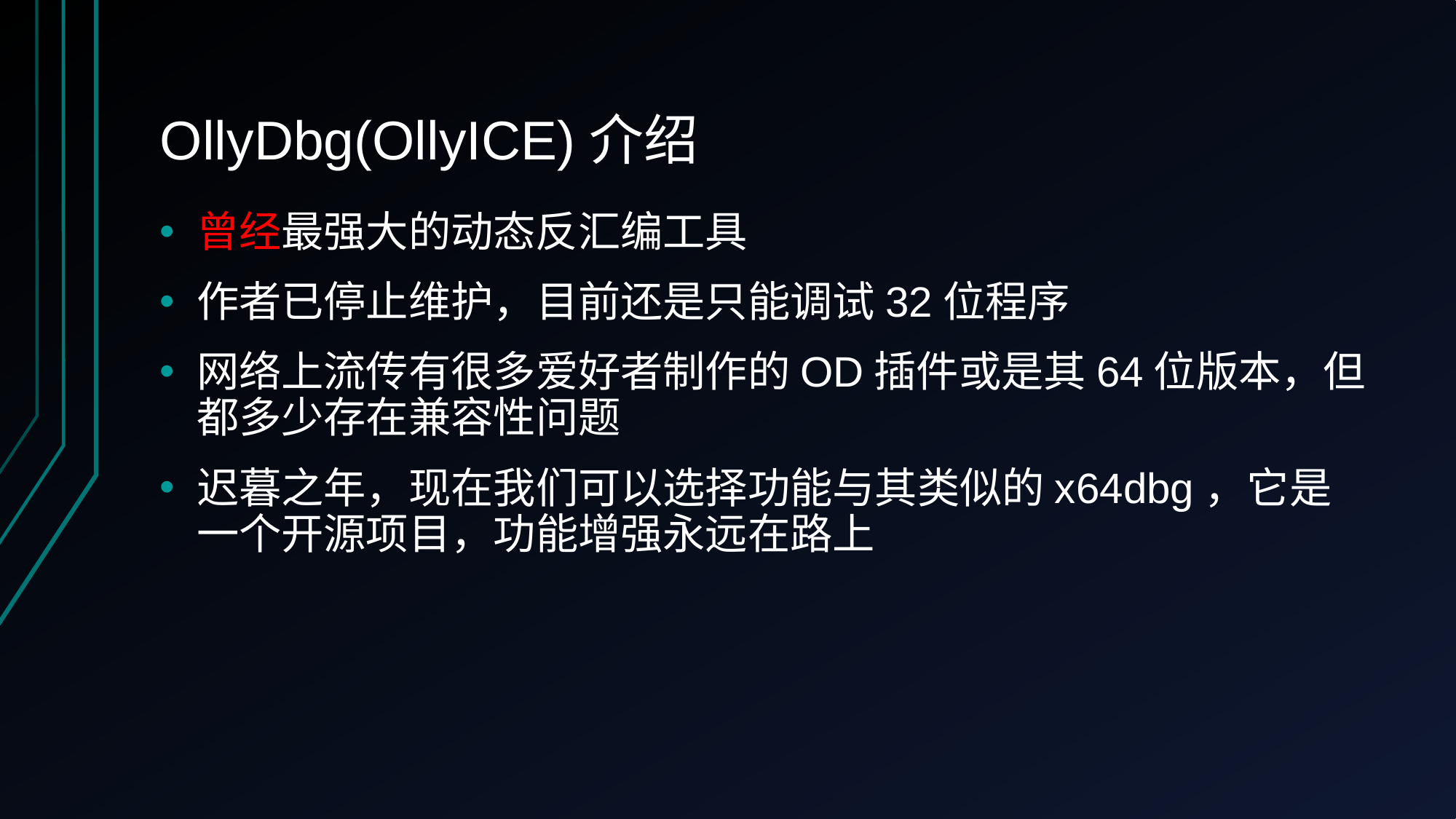

# OllyDbg(OllyICE)介绍
曾经最强大的动态反汇编工具
作者已停止维护，目前还是只能调试32位程序
网络上流传有很多爱好者制作的OD插件或是其64位版本，但都多少存在兼容性问题
迟暮之年，现在我们可以选择功能与其类似的x64dbg，它是一个开源项目，功能增强永远在路上